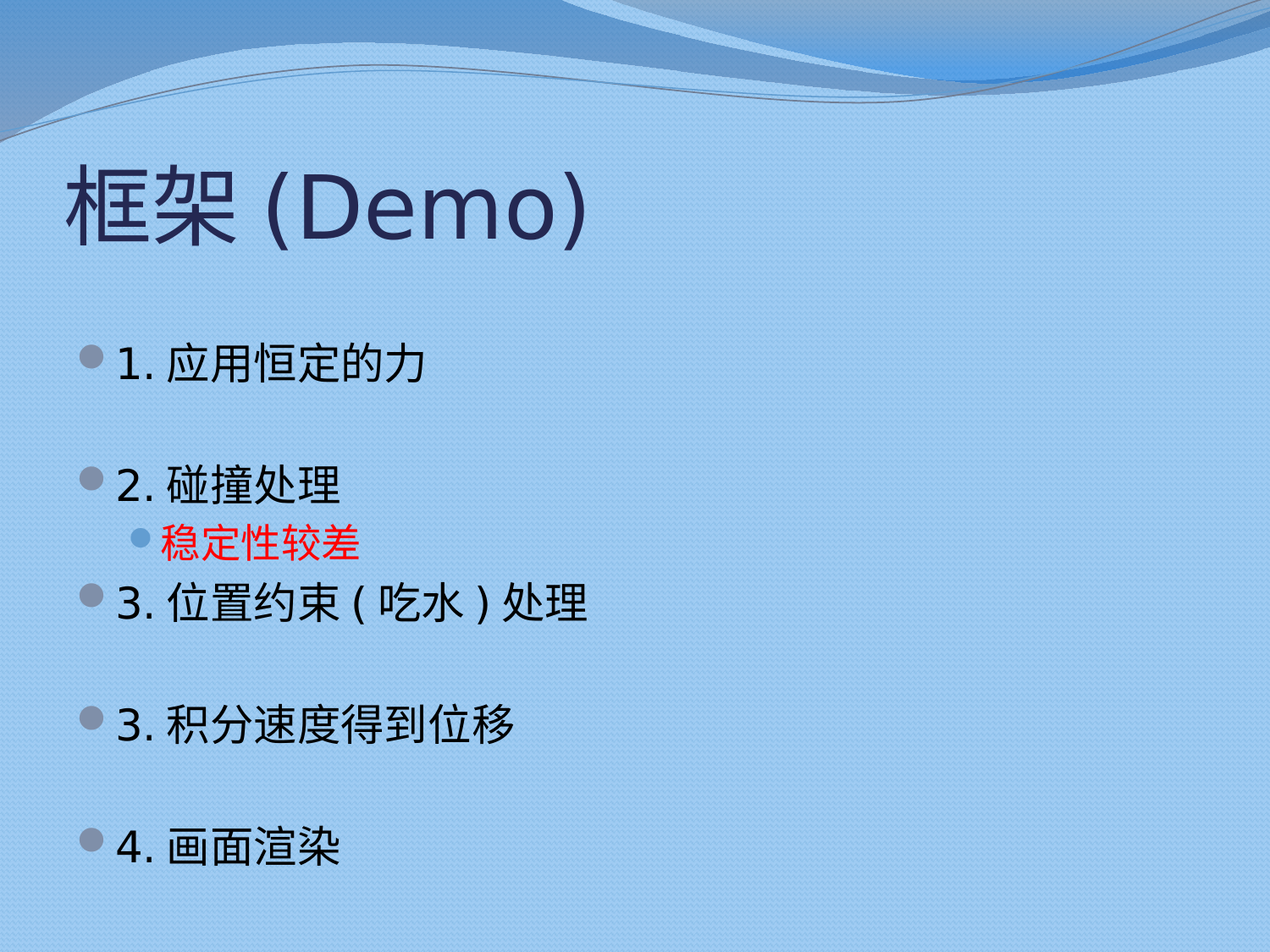

# 框架(Demo)

1.应用恒定的力

2.碰撞处理
稳定性较差
3.位置约束(吃水)处理

3.积分速度得到位移

4.画面渲染